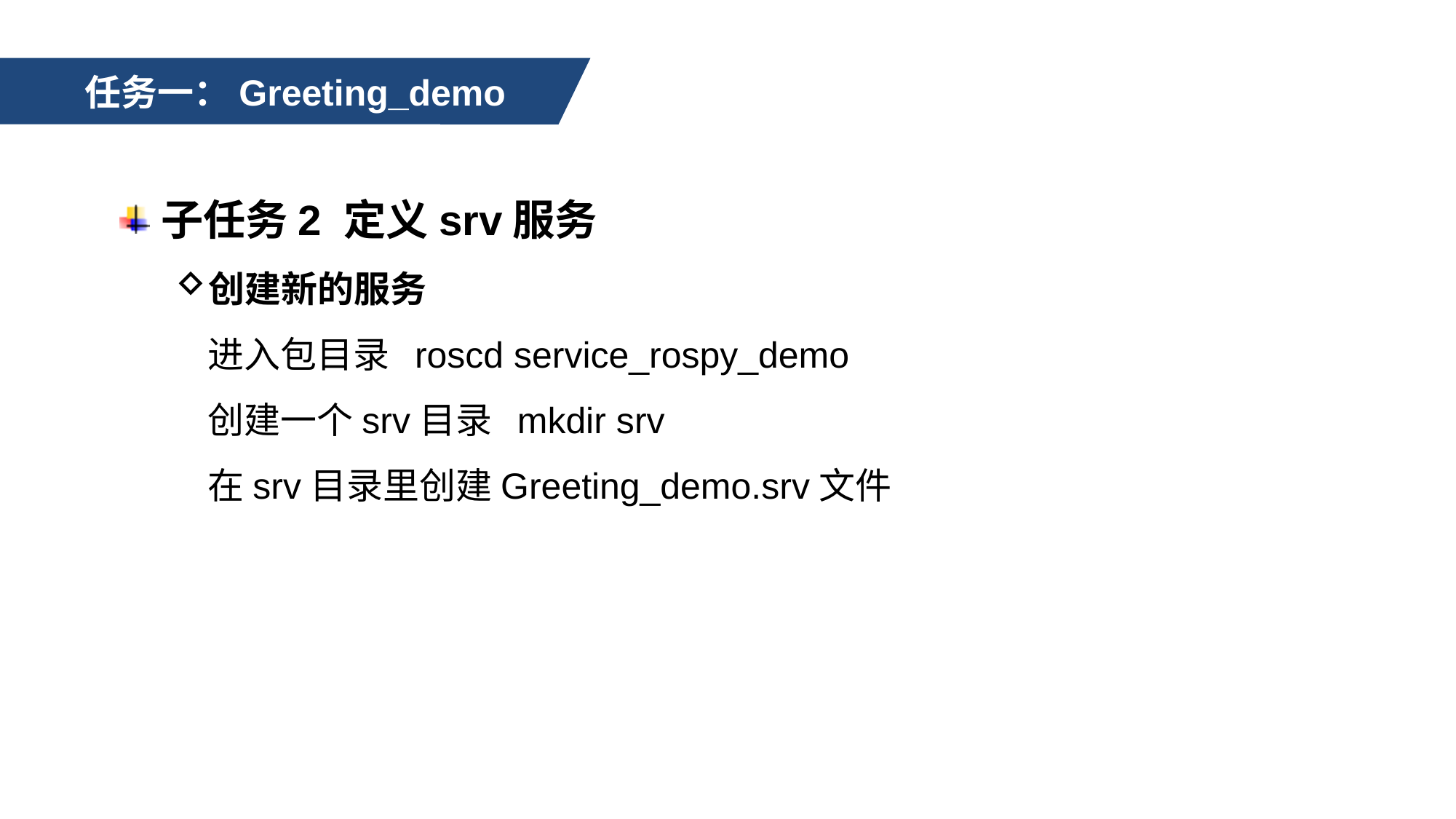

任务一：Greeting_demo
子任务2 定义srv服务
创建新的服务
   进入包目录  roscd service_rospy_demo
   创建一个srv目录  mkdir srv
   在srv目录里创建Greeting_demo.srv文件